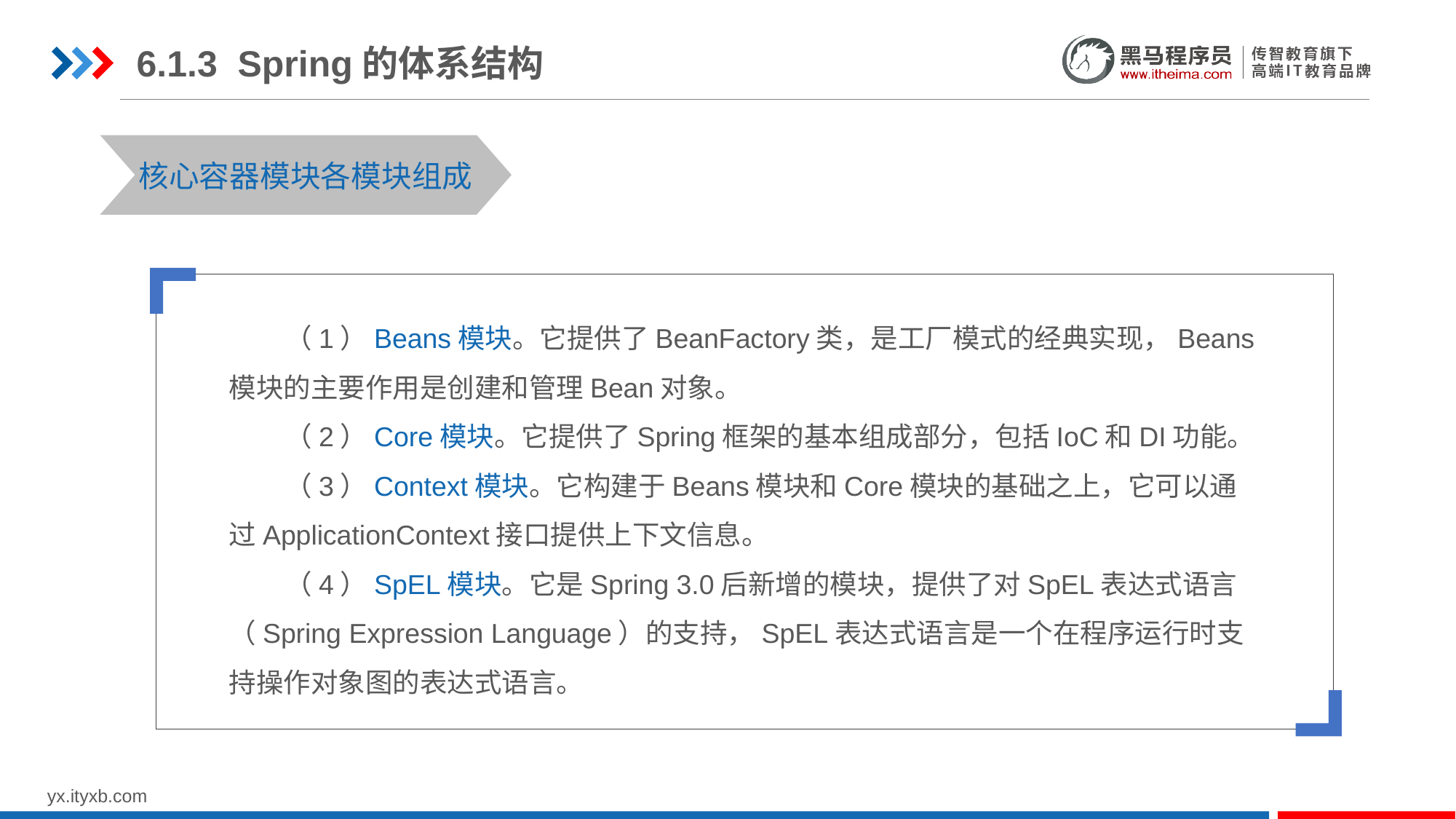

6.1.3  Spring的体系结构

STEP  01
STEP  03
核心容器模块各模块组成

        （1）Beans模块。它提供了BeanFactory类，是工厂模式的经典实现，Beans模块的主要作用是创建和管理Bean对象。
        （2）Core模块。它提供了Spring框架的基本组成部分，包括IoC和DI功能。
        （3）Context模块。它构建于Beans模块和Core模块的基础之上，它可以通过ApplicationContext接口提供上下文信息。
        （4）SpEL模块。它是Spring 3.0后新增的模块，提供了对SpEL表达式语言（Spring Expression Language）的支持，SpEL表达式语言是一个在程序运行时支持操作对象图的表达式语言。